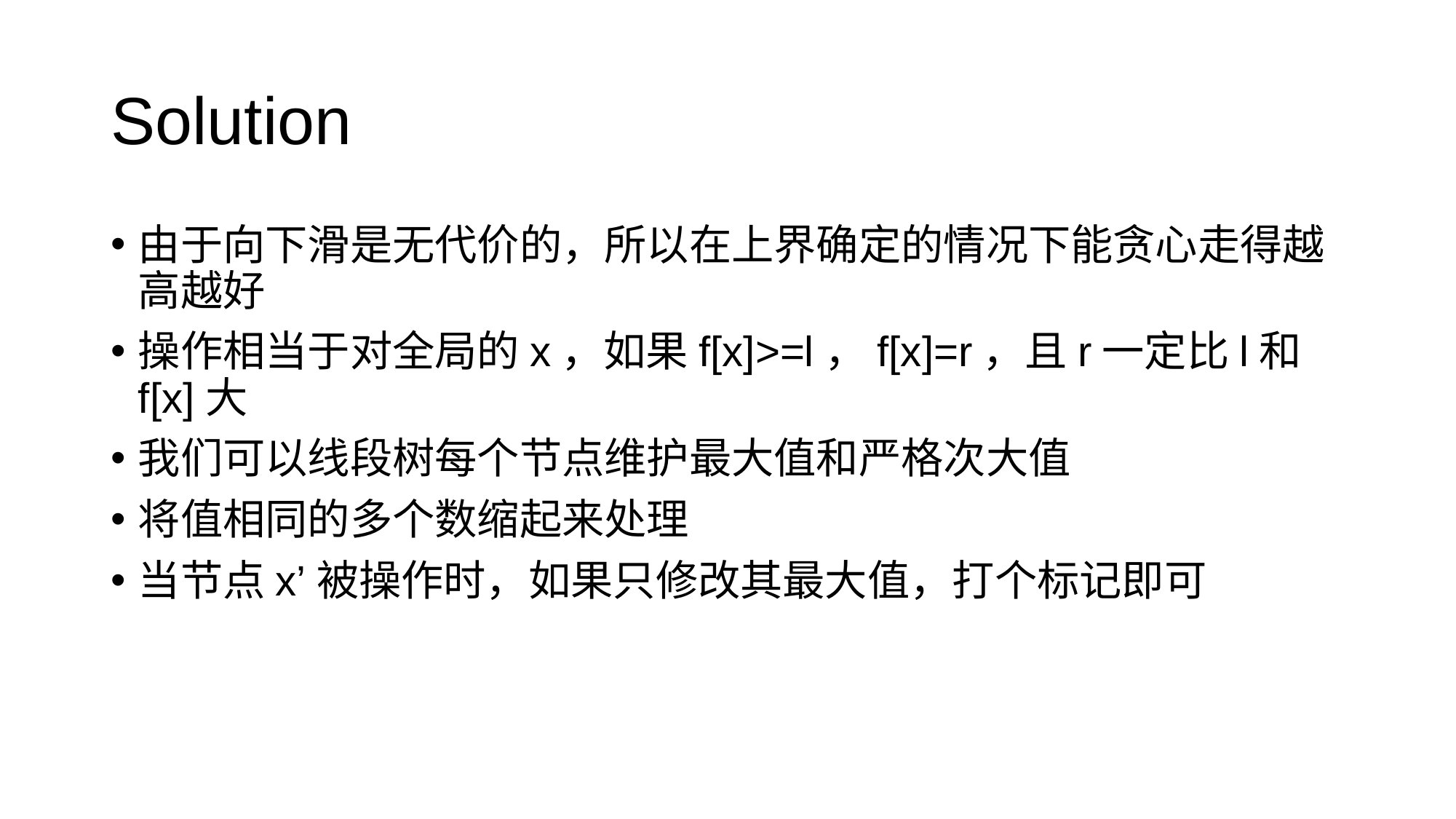

# Solution
由于向下滑是无代价的，所以在上界确定的情况下能贪心走得越高越好
操作相当于对全局的x，如果f[x]>=l，f[x]=r，且r一定比l和f[x]大
我们可以线段树每个节点维护最大值和严格次大值
将值相同的多个数缩起来处理
当节点x’被操作时，如果只修改其最大值，打个标记即可